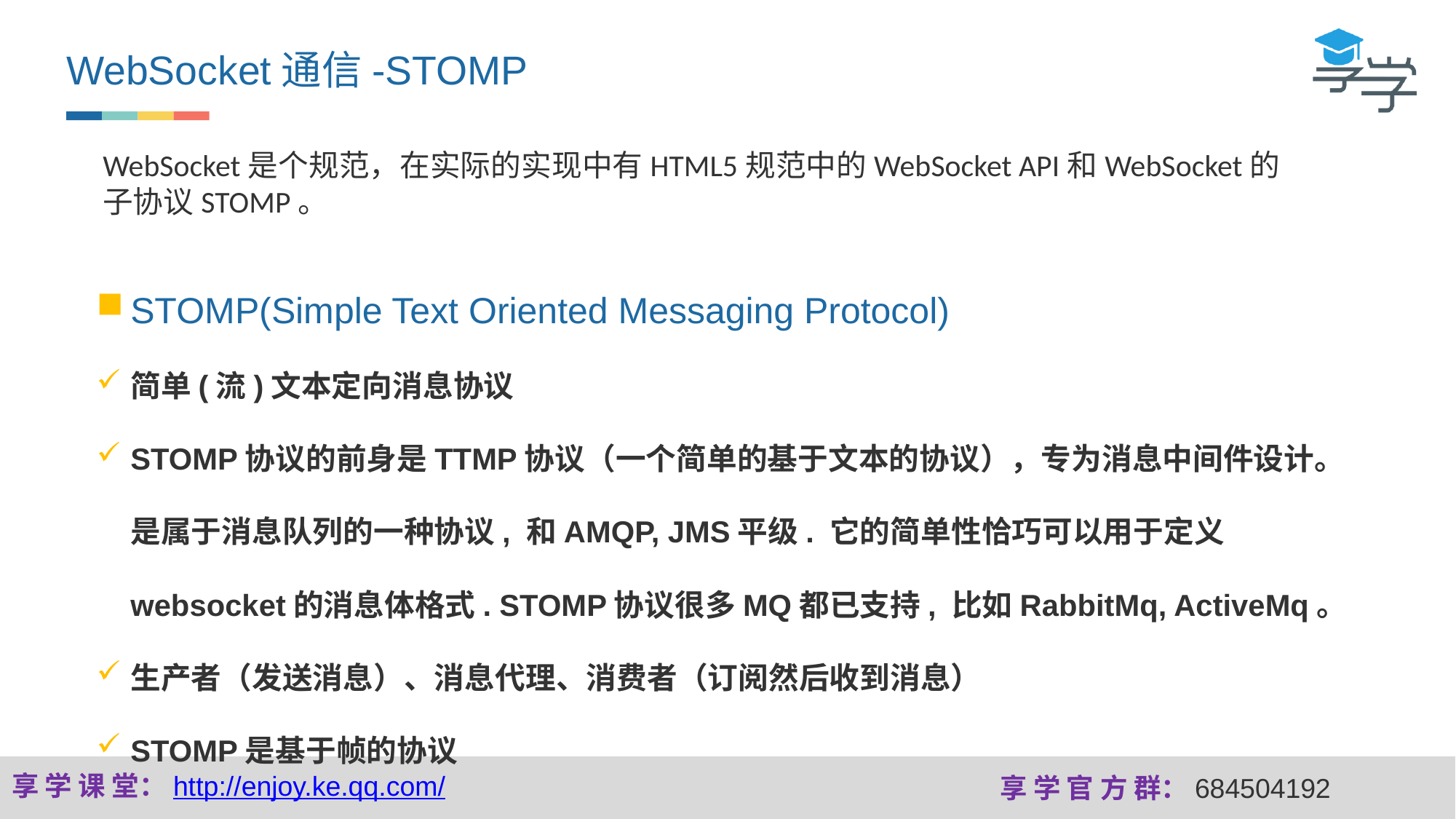

WebSocket通信-STOMP

WebSocket是个规范，在实际的实现中有HTML5规范中的WebSocket API和WebSocket的子协议STOMP。
STOMP(Simple Text Oriented Messaging Protocol)
简单(流)文本定向消息协议
STOMP协议的前身是TTMP协议（一个简单的基于文本的协议），专为消息中间件设计。是属于消息队列的一种协议, 和AMQP, JMS平级. 它的简单性恰巧可以用于定义websocket的消息体格式. STOMP协议很多MQ都已支持, 比如RabbitMq, ActiveMq。
生产者（发送消息）、消息代理、消费者（订阅然后收到消息）
STOMP是基于帧的协议